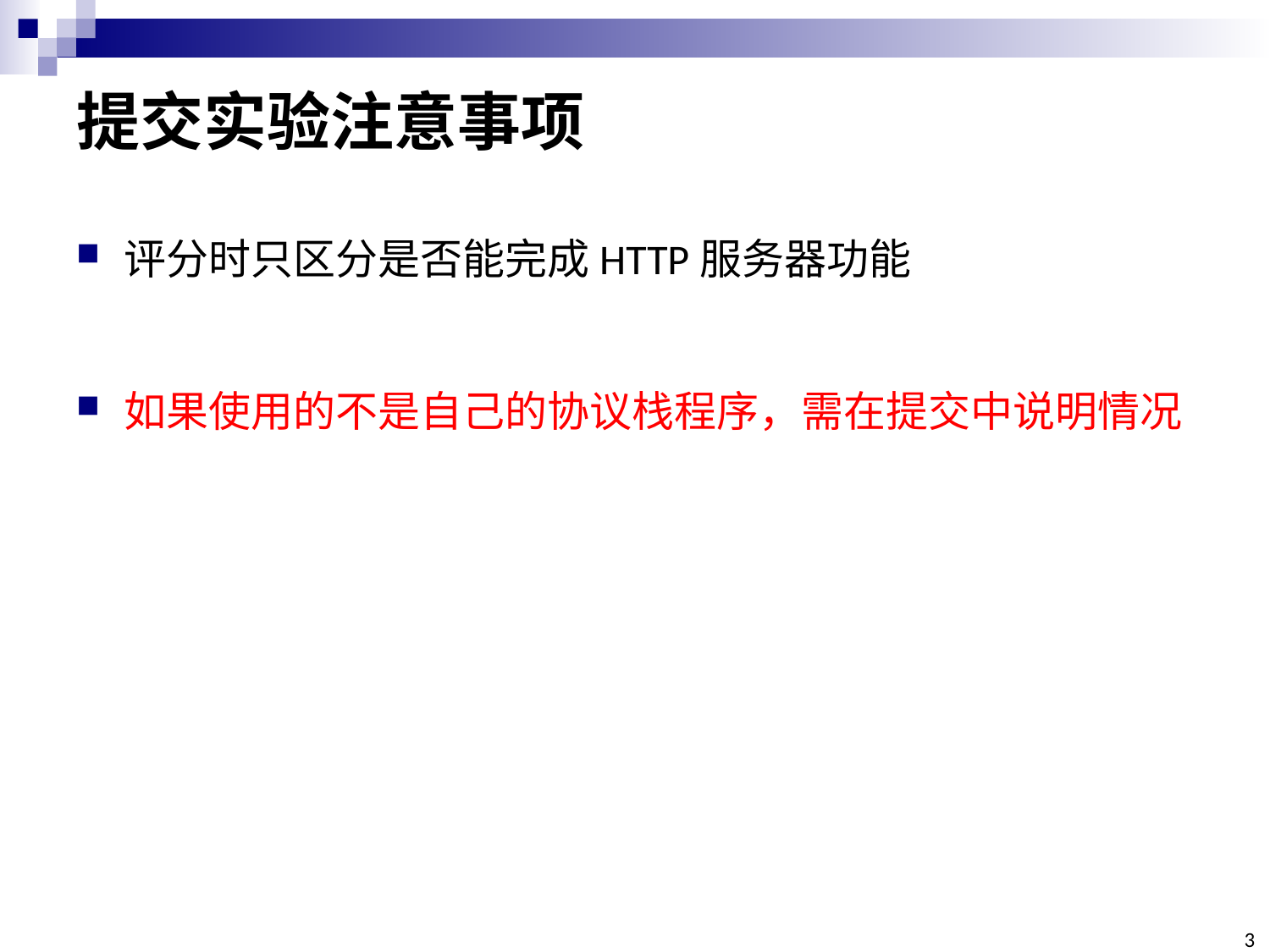

# 提交实验注意事项
评分时只区分是否能完成HTTP服务器功能

如果使用的不是自己的协议栈程序，需在提交中说明情况

3